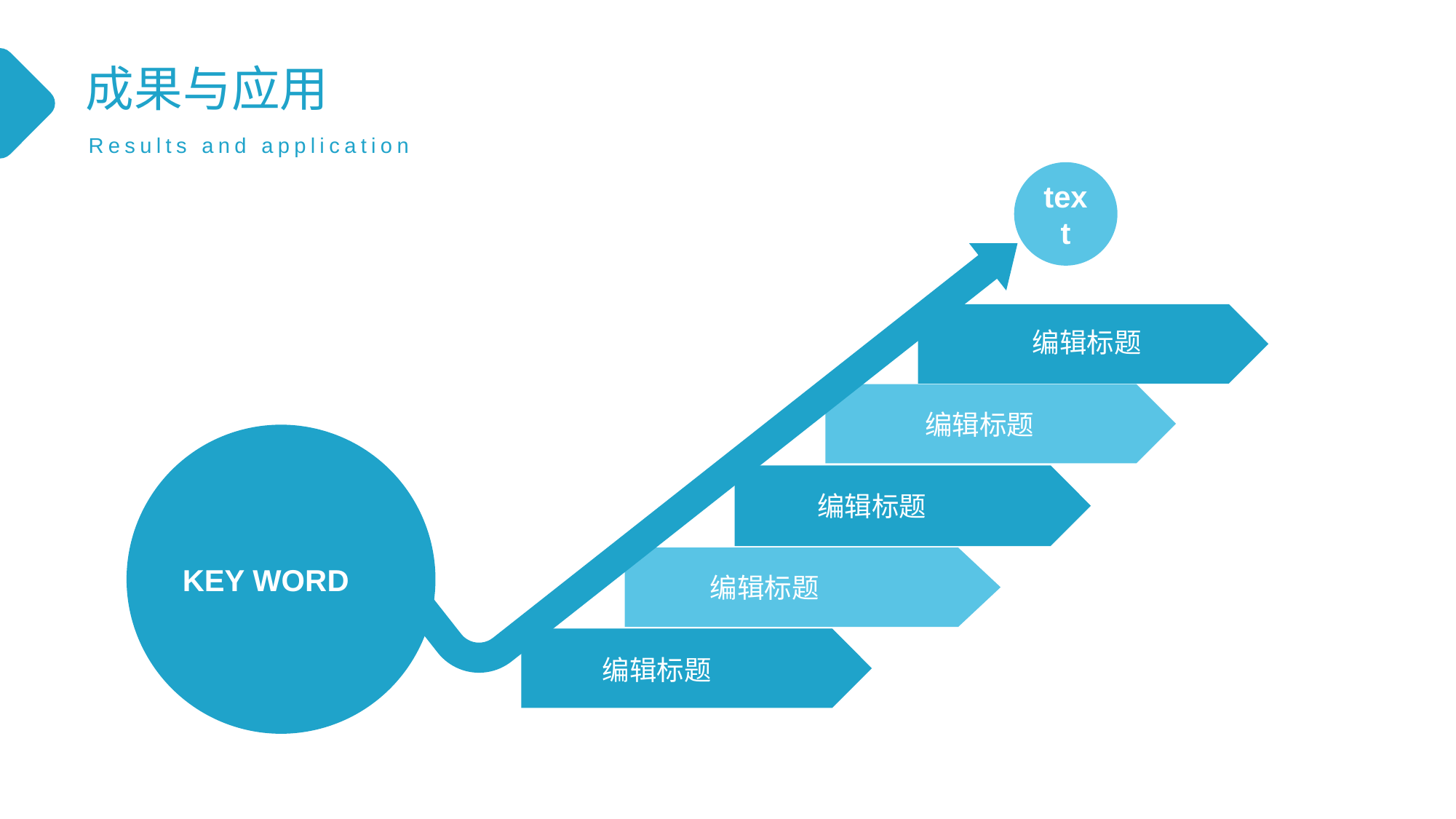

成果与应用

Results and application
text

编辑标题

编辑标题
KEY WORD
编辑标题

编辑标题
编辑标题